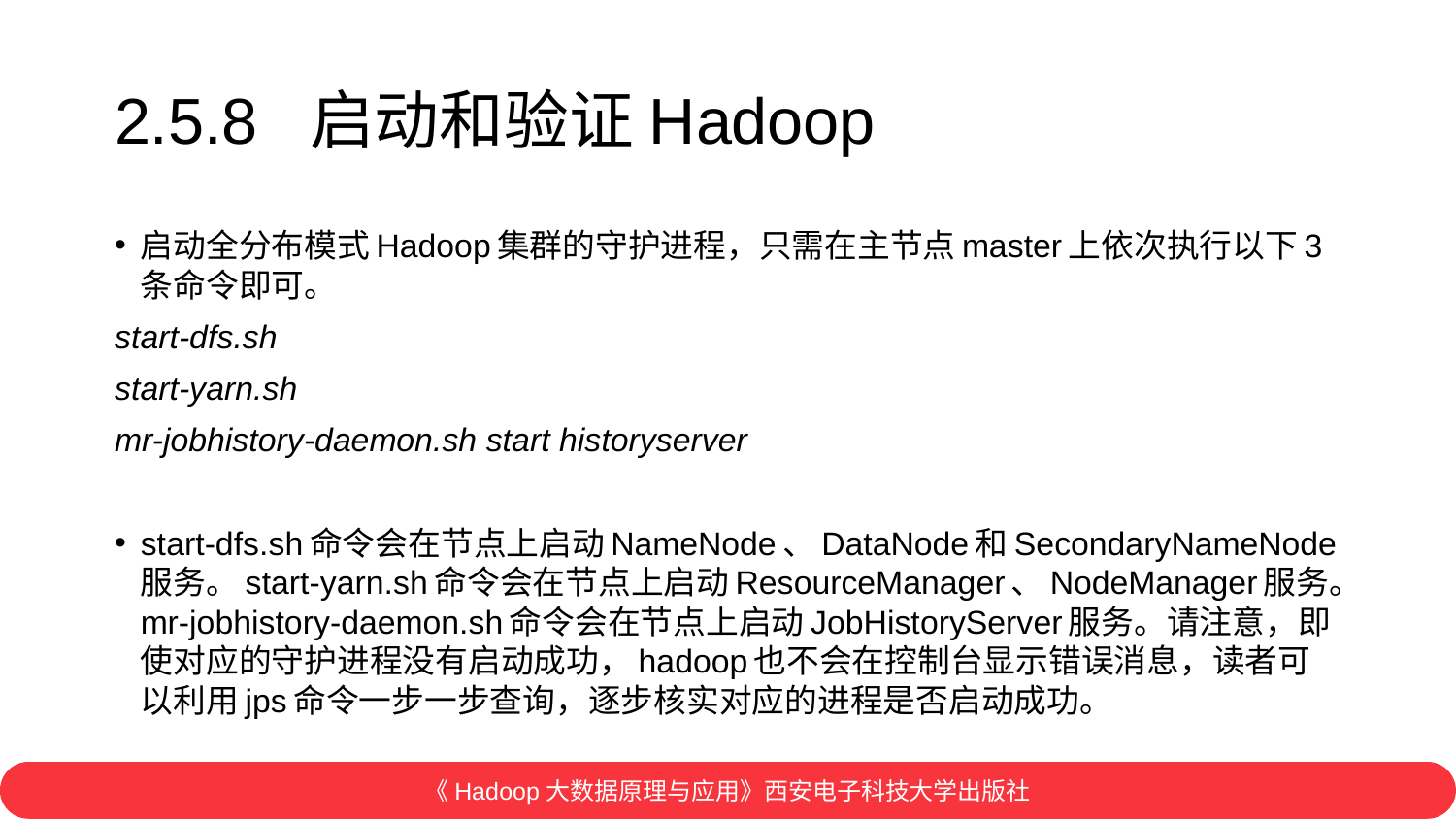

# 2.5.8  启动和验证Hadoop
启动全分布模式Hadoop集群的守护进程，只需在主节点master上依次执行以下3条命令即可。
start-dfs.sh
start-yarn.sh
mr-jobhistory-daemon.sh start historyserver

start-dfs.sh命令会在节点上启动NameNode、DataNode和SecondaryNameNode服务。start-yarn.sh命令会在节点上启动ResourceManager、NodeManager服务。mr-jobhistory-daemon.sh命令会在节点上启动JobHistoryServer服务。请注意，即使对应的守护进程没有启动成功，hadoop也不会在控制台显示错误消息，读者可以利用jps命令一步一步查询，逐步核实对应的进程是否启动成功。